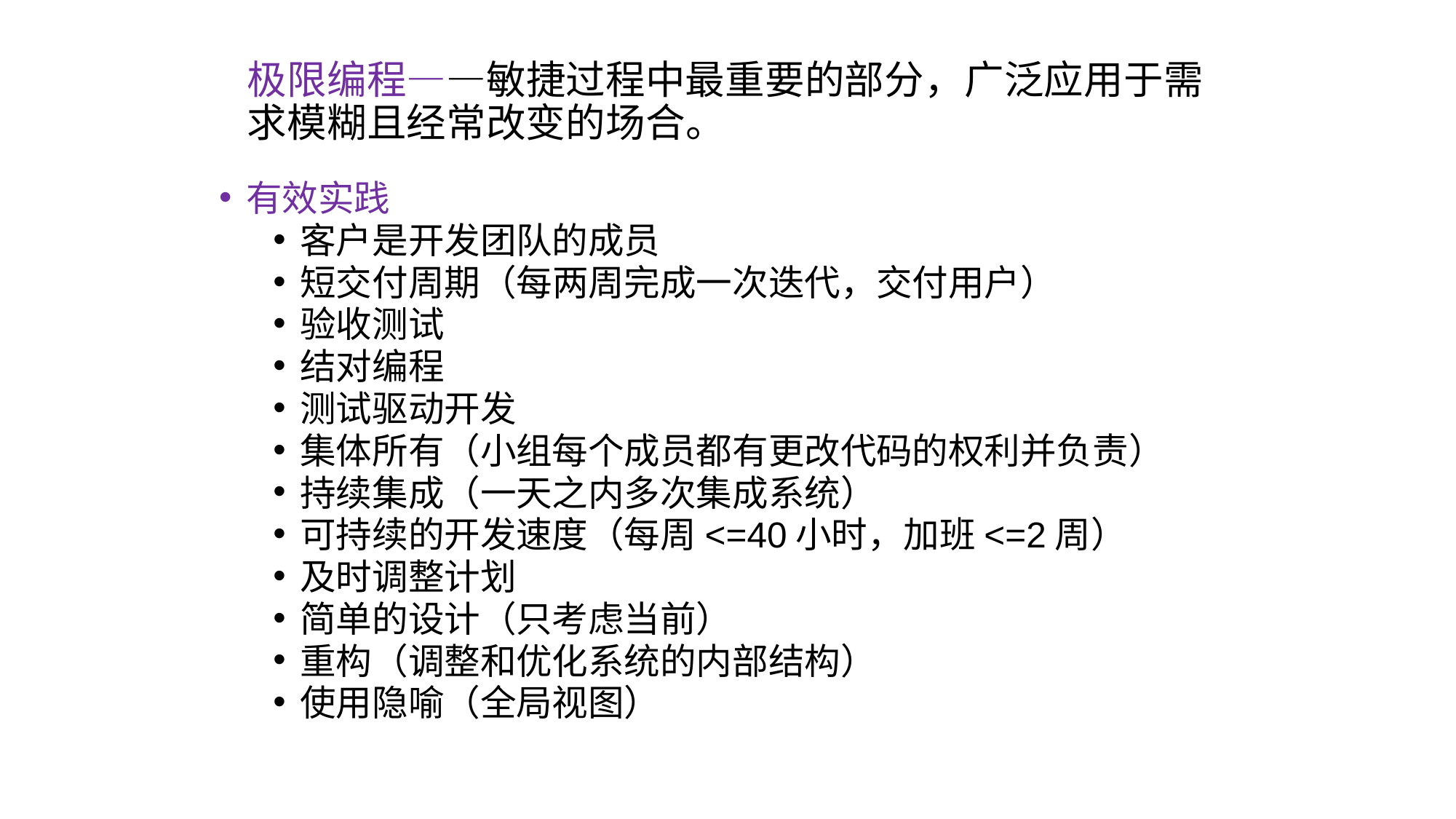

# 极限编程——敏捷过程中最重要的部分，广泛应用于需求模糊且经常改变的场合。
有效实践
客户是开发团队的成员
短交付周期（每两周完成一次迭代，交付用户）
验收测试
结对编程
测试驱动开发
集体所有（小组每个成员都有更改代码的权利并负责）
持续集成（一天之内多次集成系统）
可持续的开发速度（每周<=40小时，加班<=2周）
及时调整计划
简单的设计（只考虑当前）
重构（调整和优化系统的内部结构）
使用隐喻（全局视图）